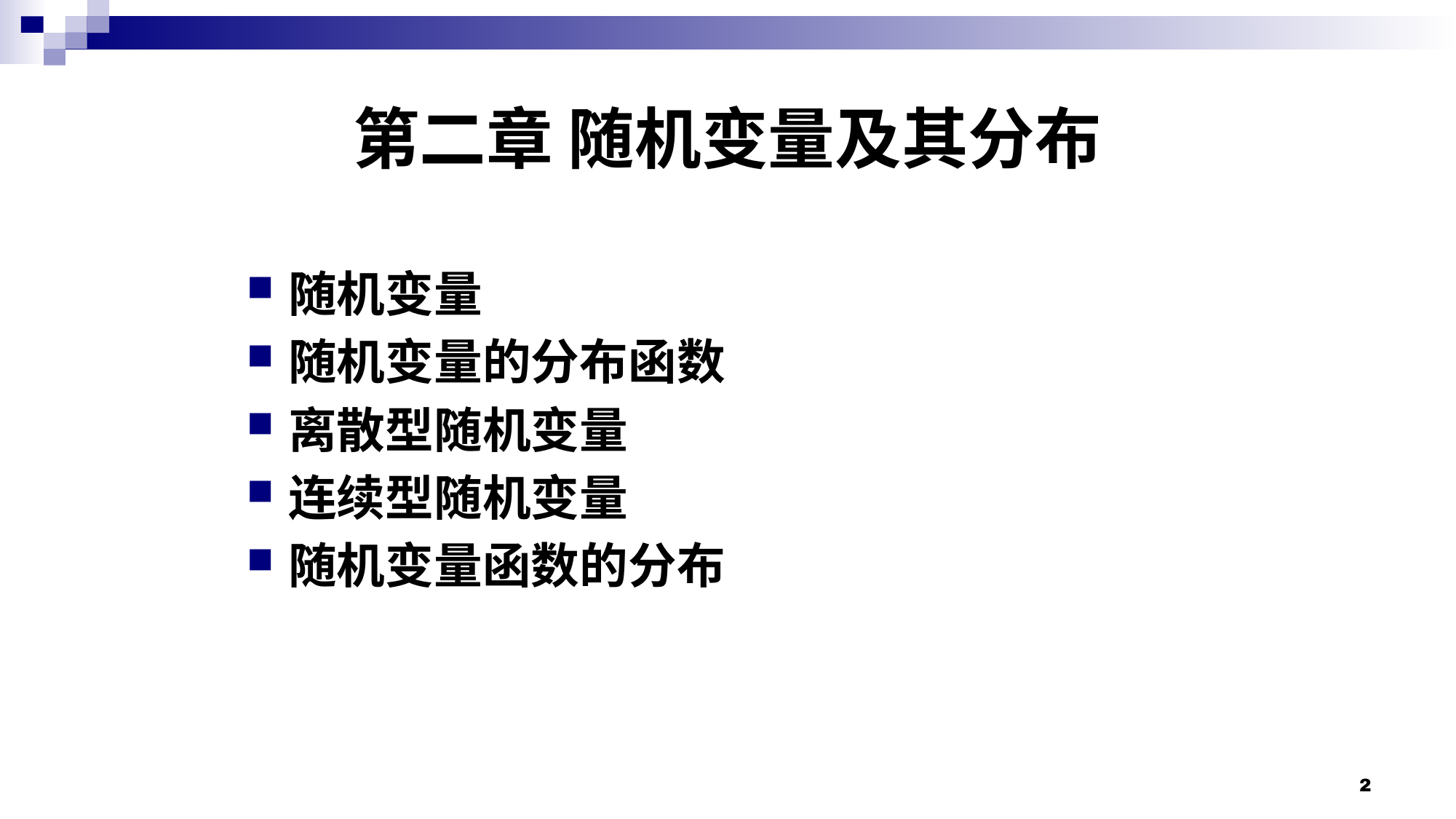

# 第二章 随机变量及其分布
随机变量
随机变量的分布函数
离散型随机变量
连续型随机变量
随机变量函数的分布
2